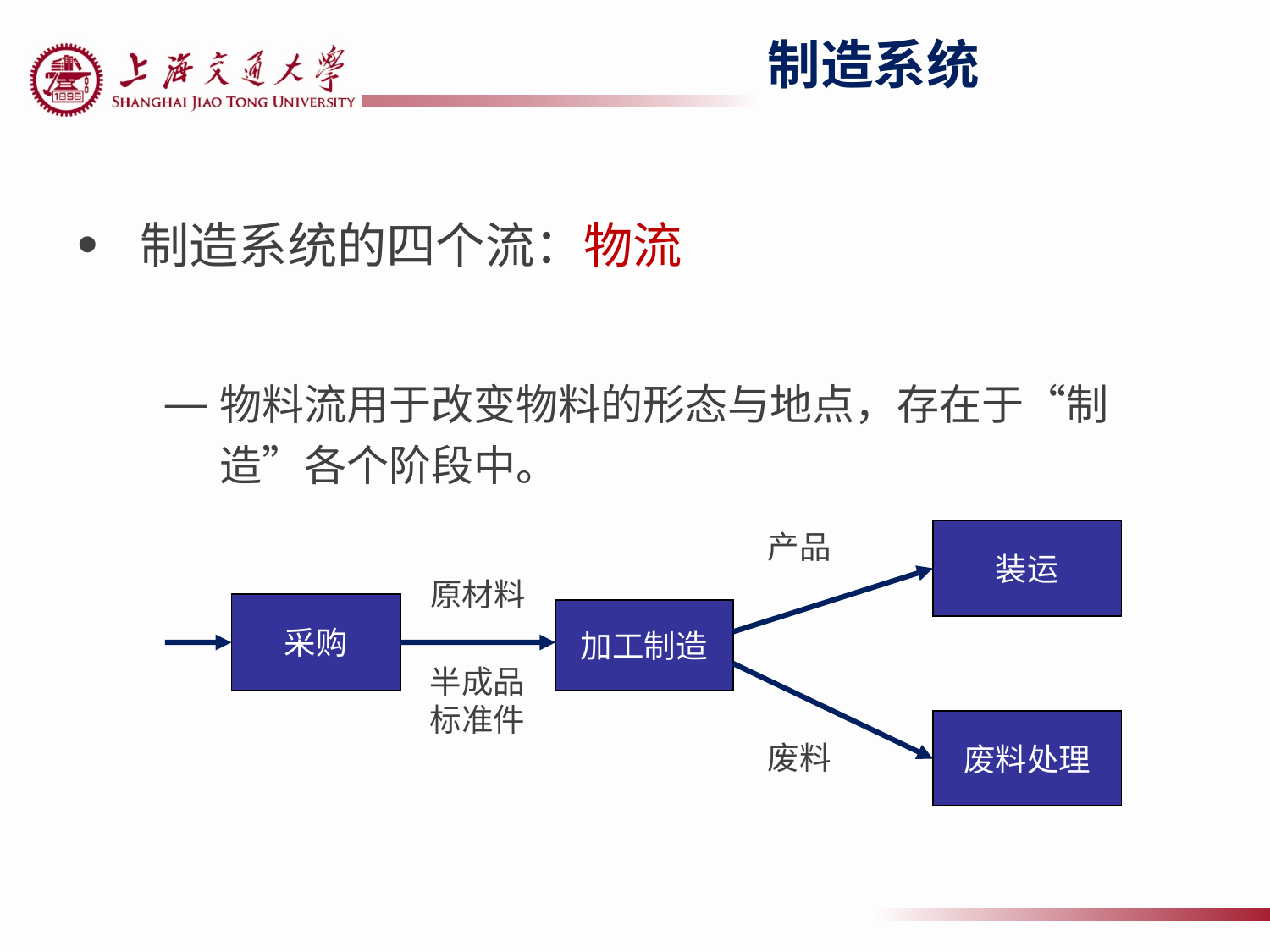

# 制造系统
制造系统的四个流：物流

物料流用于改变物料的形态与地点，存在于“制造”各个阶段中。
产品
装运

原材料
采购
加工制造

半成品
标准件

废料处理
废料